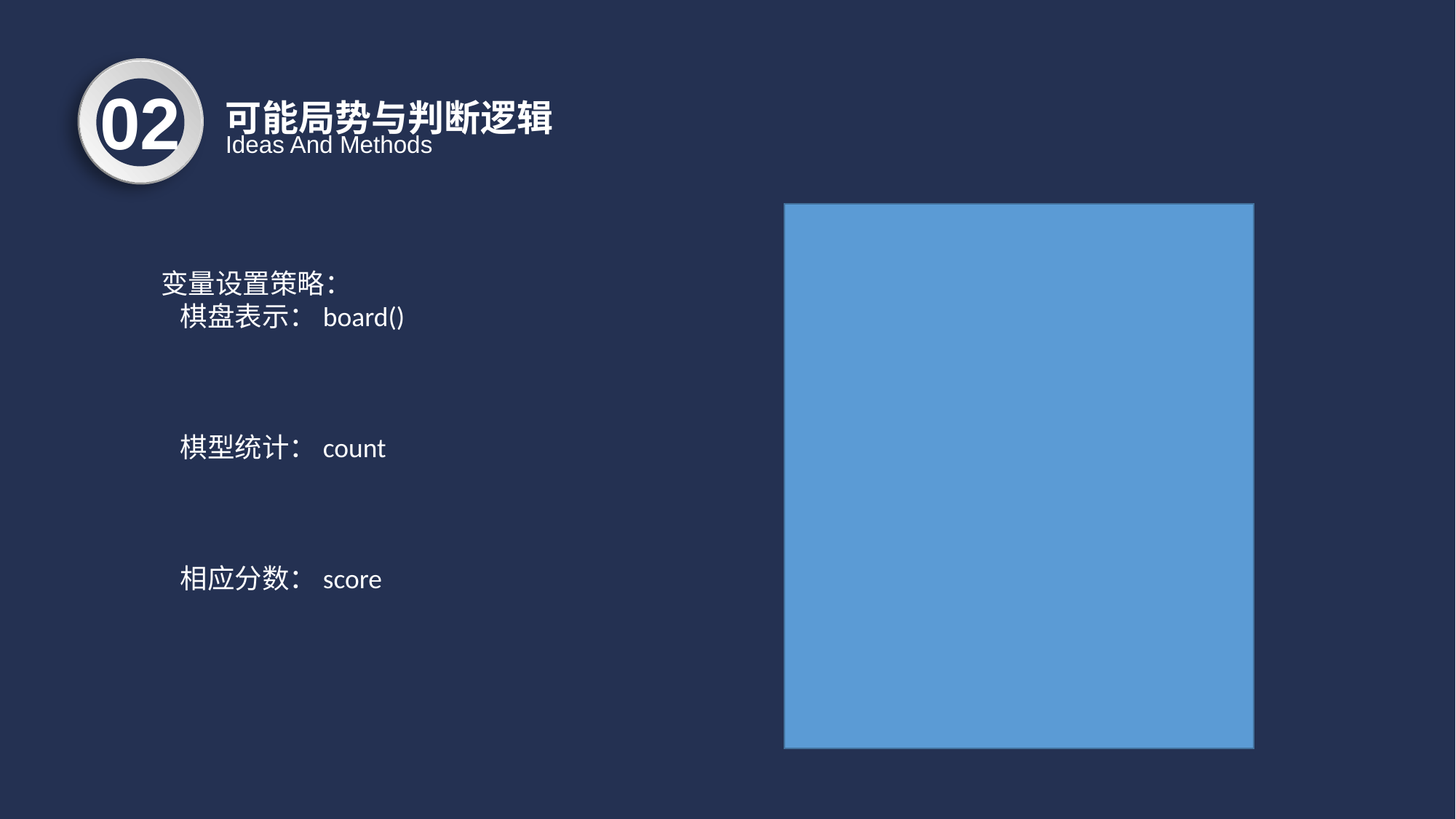

可能局势与判断逻辑

02
Ideas And Methods

变量设置策略：
  棋盘表示：board()

  棋型统计：count

  相应分数：score